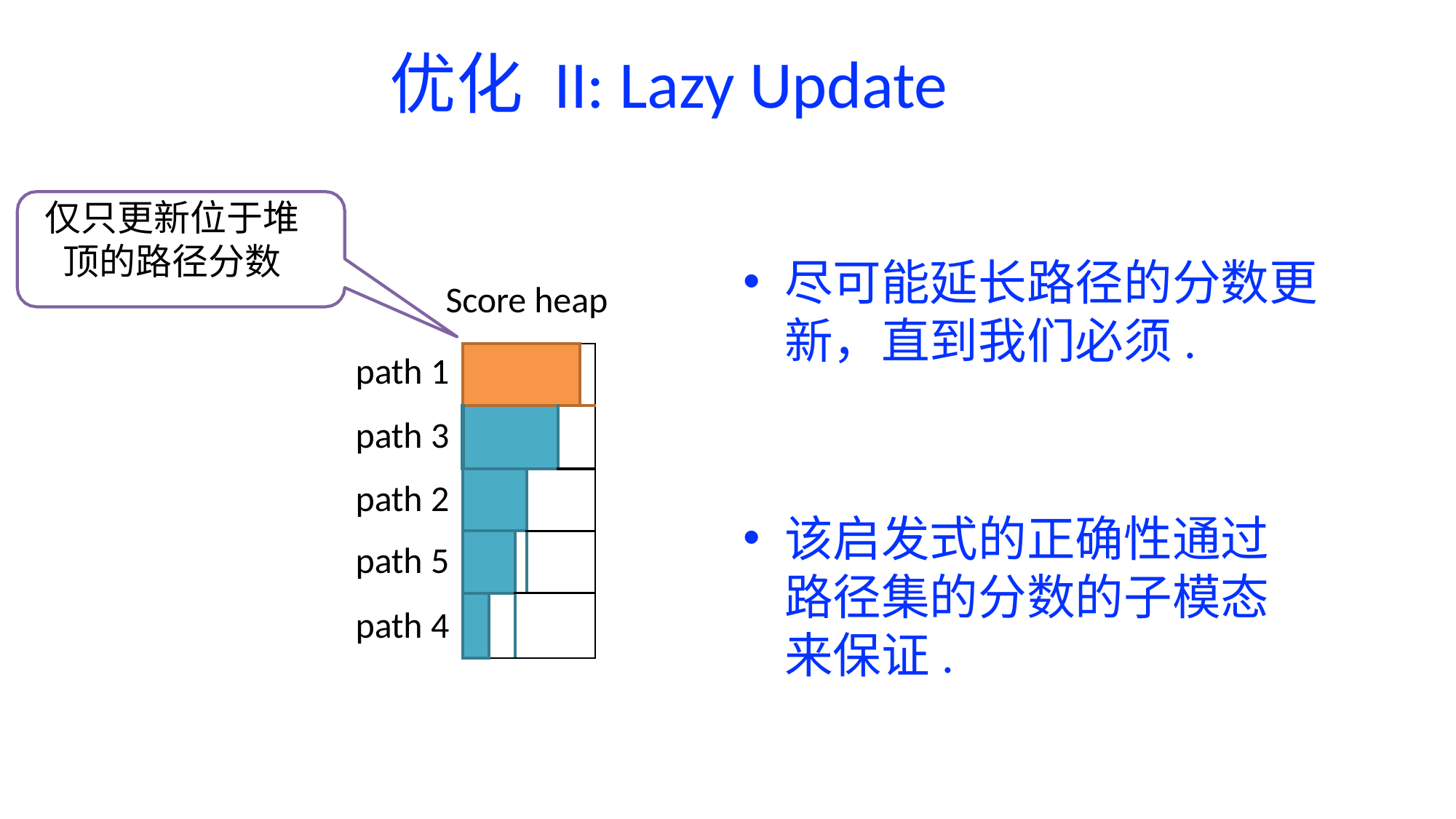

优化 II: Lazy Update

仅只更新位于堆顶的路径分数
尽可能延长路径的分数更新，直到我们必须.
Score heap
path 1
path 3
path 2
path 5
path 4
|  |  |  |  |  |  |
| --- | --- | --- | --- | --- | --- |
|  |  |  |  |  |  |
|  |  |  |  |  |  |
|  |  |  |  |  |  |
|  |  |  |  |  |  |
该启发式的正确性通过路径集的分数的子模态来保证.